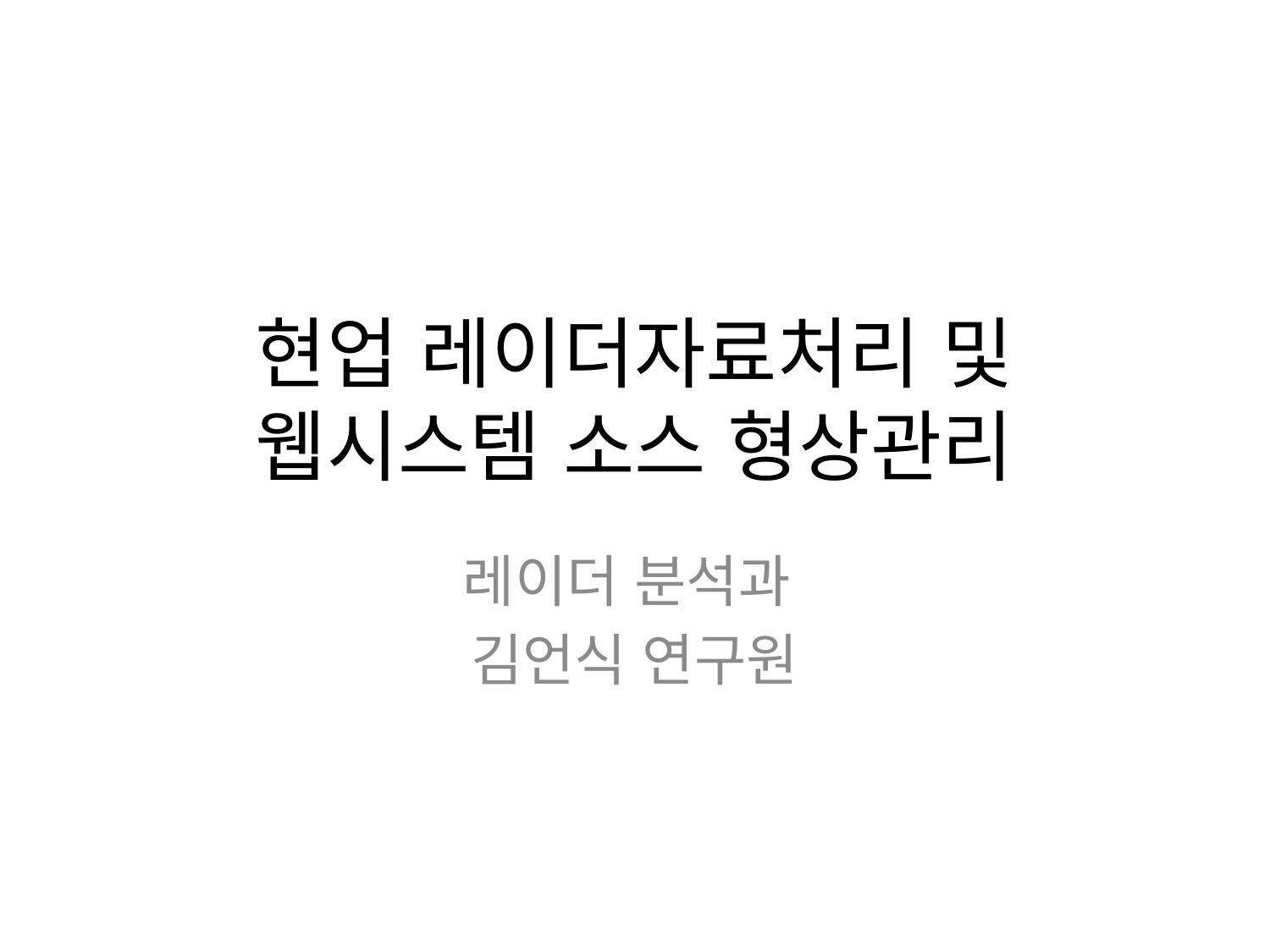

# 현업 레이더자료처리 및 웹시스템 소스 형상관리
레이더 분석과
김언식 연구원